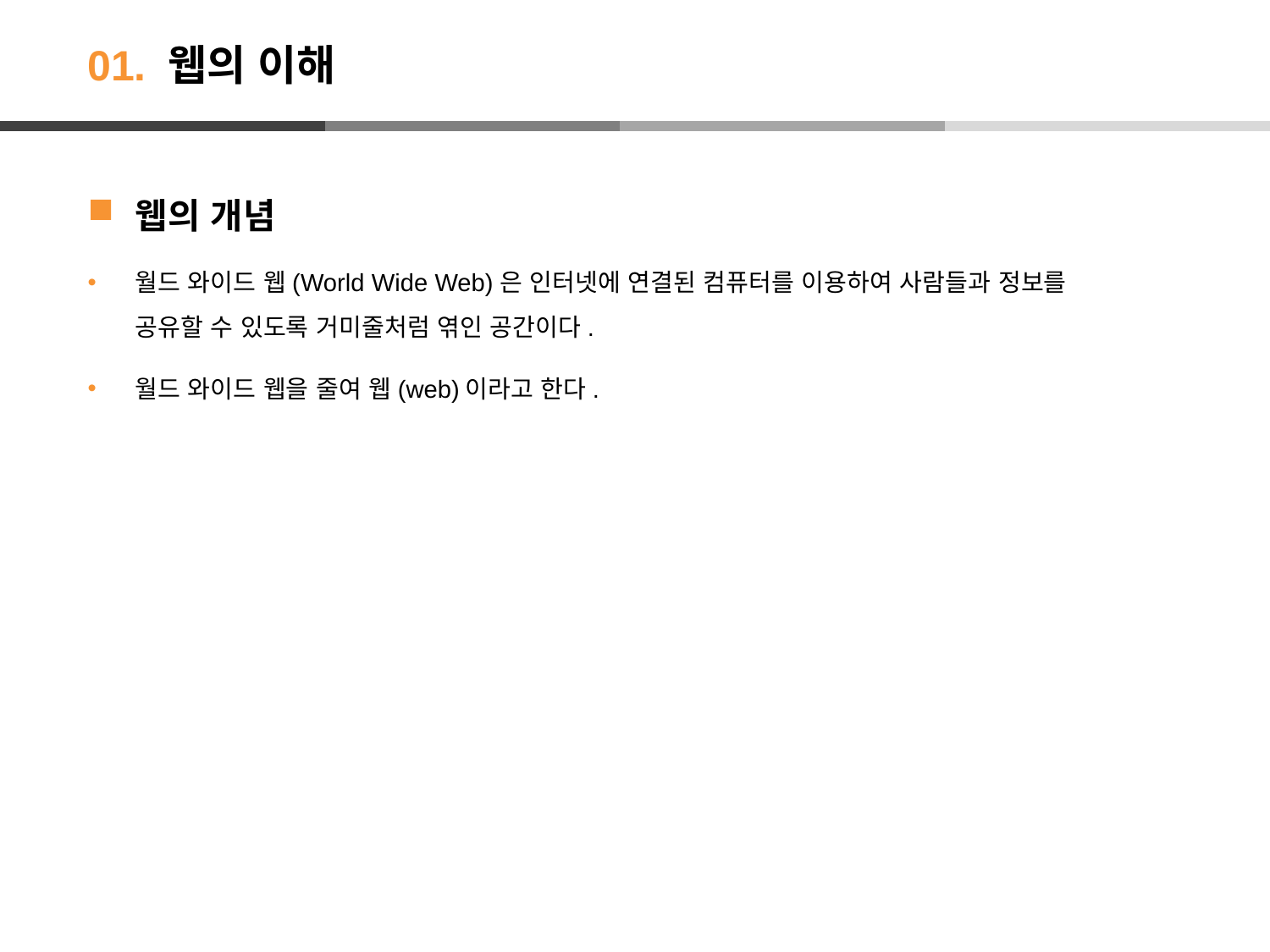

# 01. 웹의 이해
웹의 개념
월드 와이드 웹(World Wide Web)은 인터넷에 연결된 컴퓨터를 이용하여 사람들과 정보를 공유할 수 있도록 거미줄처럼 엮인 공간이다.
월드 와이드 웹을 줄여 웹(web)이라고 한다.